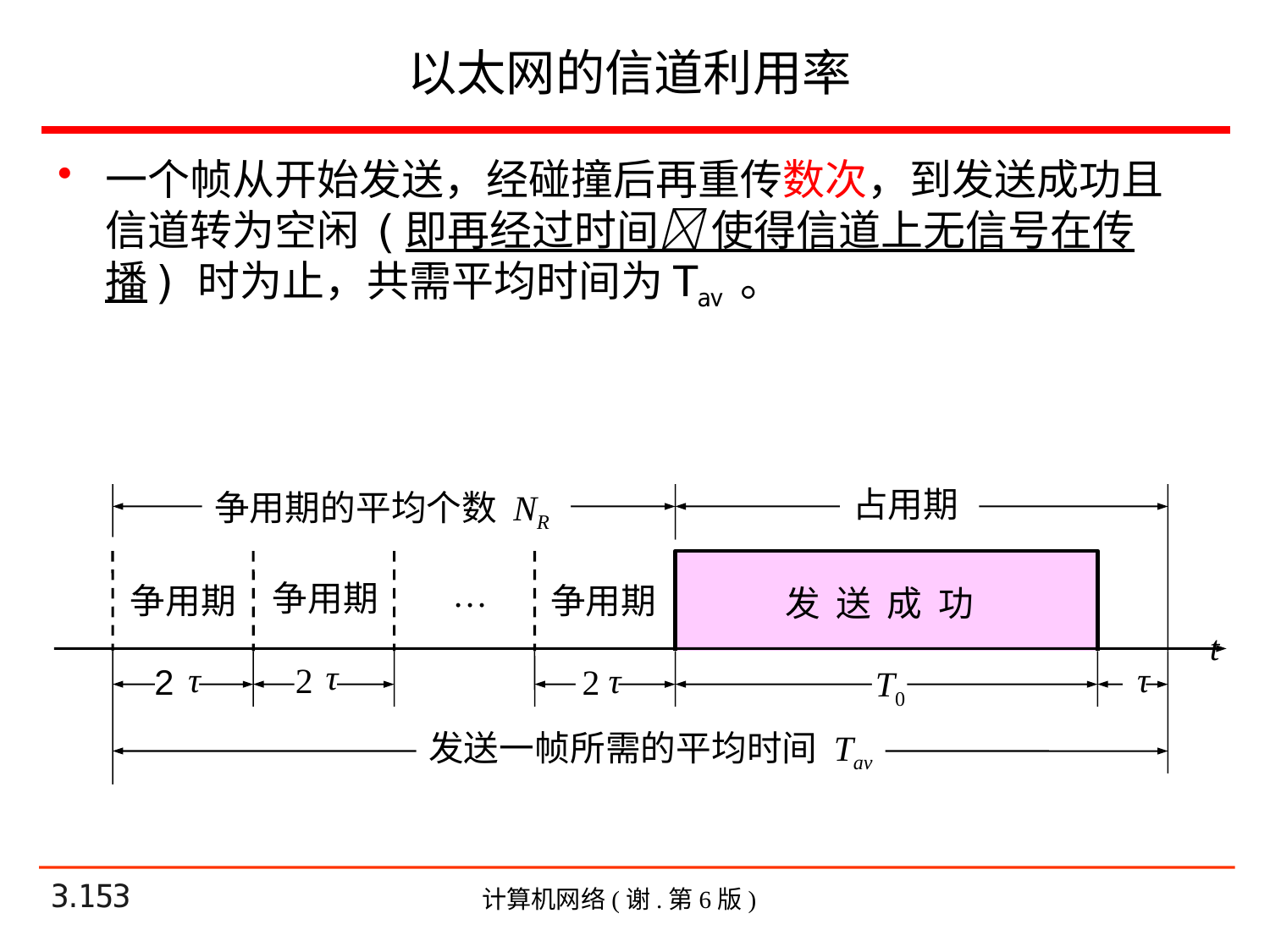

# 以太网的信道利用率
一个帧从开始发送，经碰撞后再重传数次，到发送成功且信道转为空闲 (即再经过时间τ 使得信道上无信号在传播) 时为止，共需平均时间为Tav 。
占用期
争用期的平均个数 NR

…
争用期
争用期
争用期
发  送  成  功
t

τ

τ
τ
τ

2
2
2
T0

发送一帧所需的平均时间 Tav